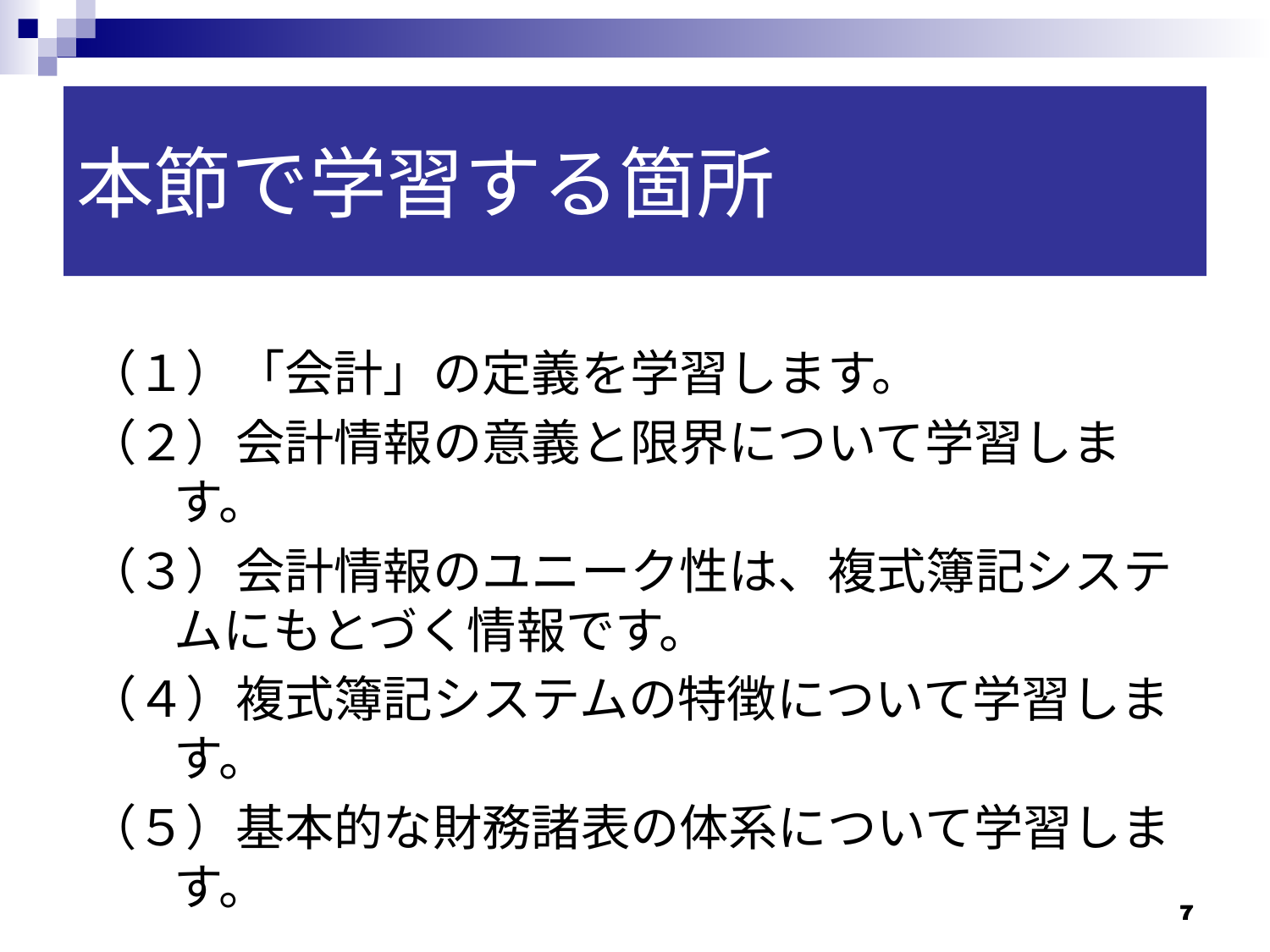

本節で学習する箇所
（１）「会計」の定義を学習します。
（２）会計情報の意義と限界について学習します。
（３）会計情報のユニーク性は、複式簿記システムにもとづく情報です。
（４）複式簿記システムの特徴について学習します。
（５）基本的な財務諸表の体系について学習します。
7
7